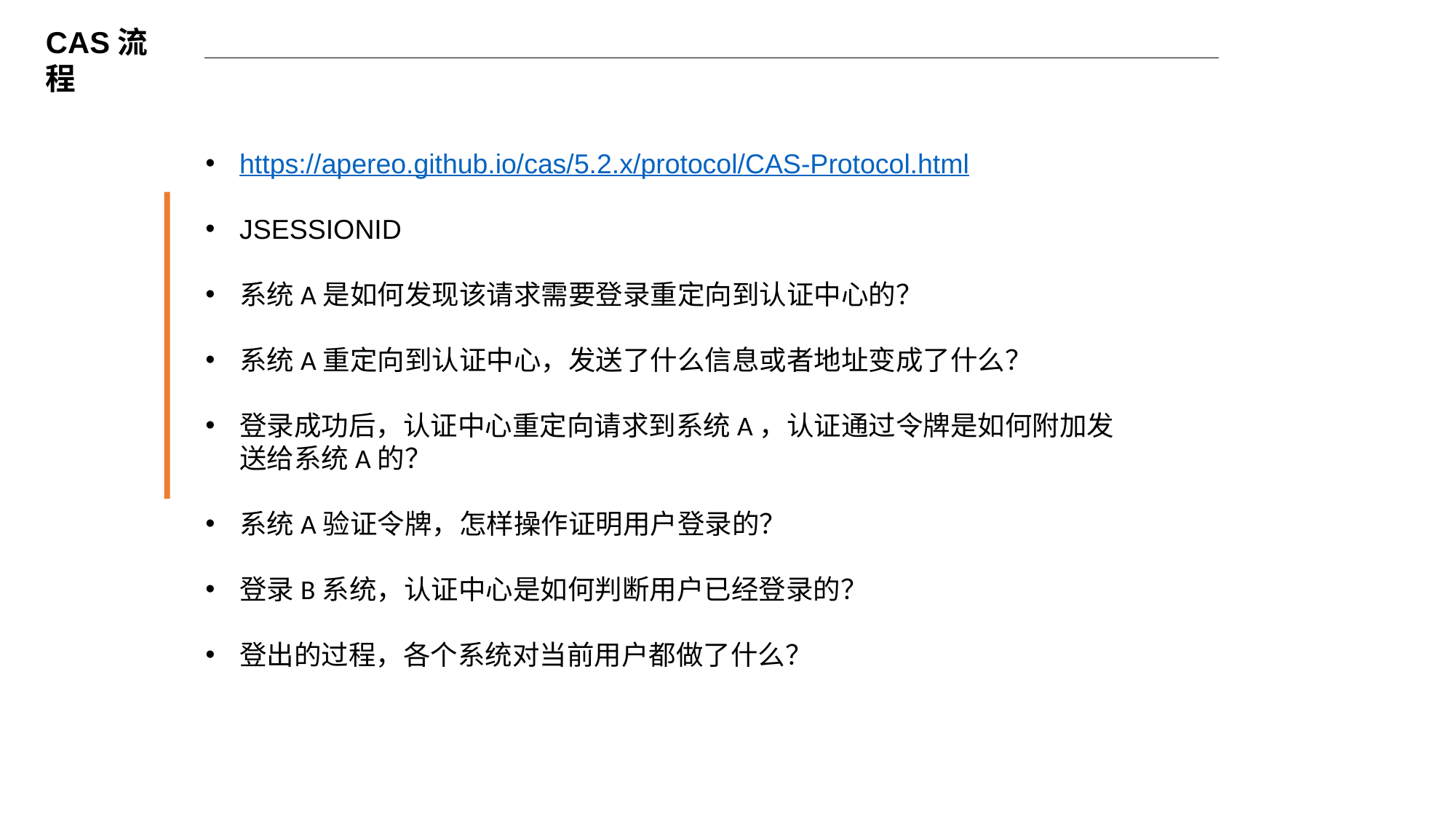

CAS流程
https://apereo.github.io/cas/5.2.x/protocol/CAS-Protocol.html

JSESSIONID

系统A是如何发现该请求需要登录重定向到认证中心的？

系统A重定向到认证中心，发送了什么信息或者地址变成了什么？

登录成功后，认证中心重定向请求到系统A，认证通过令牌是如何附加发送给系统A的？

系统A验证令牌，怎样操作证明用户登录的？

登录B系统，认证中心是如何判断用户已经登录的？

登出的过程，各个系统对当前用户都做了什么？